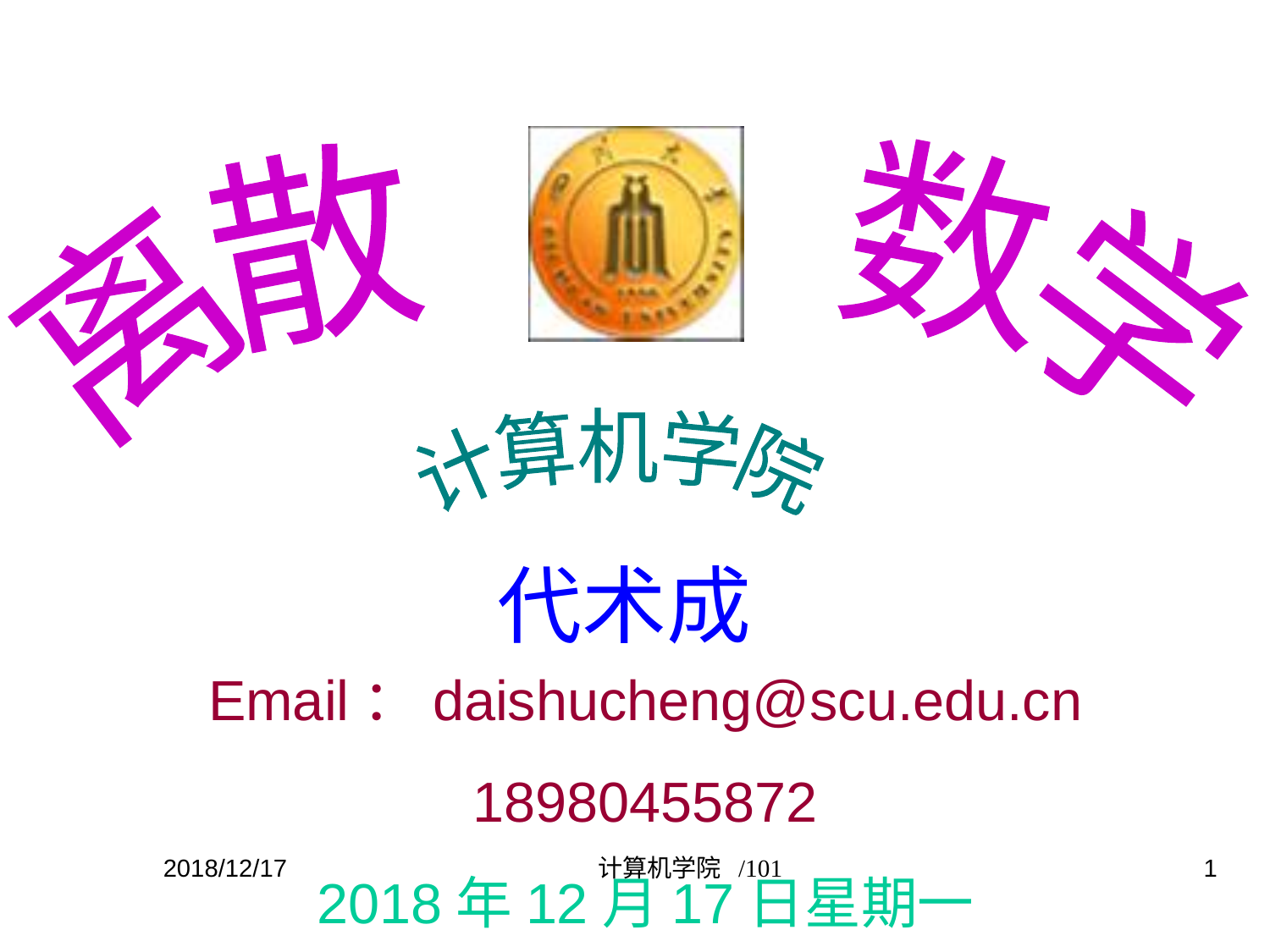

离散　　数学
计算机学院
代术成
Email：daishucheng@scu.edu.cn
18980455872
2018年12月17日星期一
2018/12/17
计算机学院  /101
1